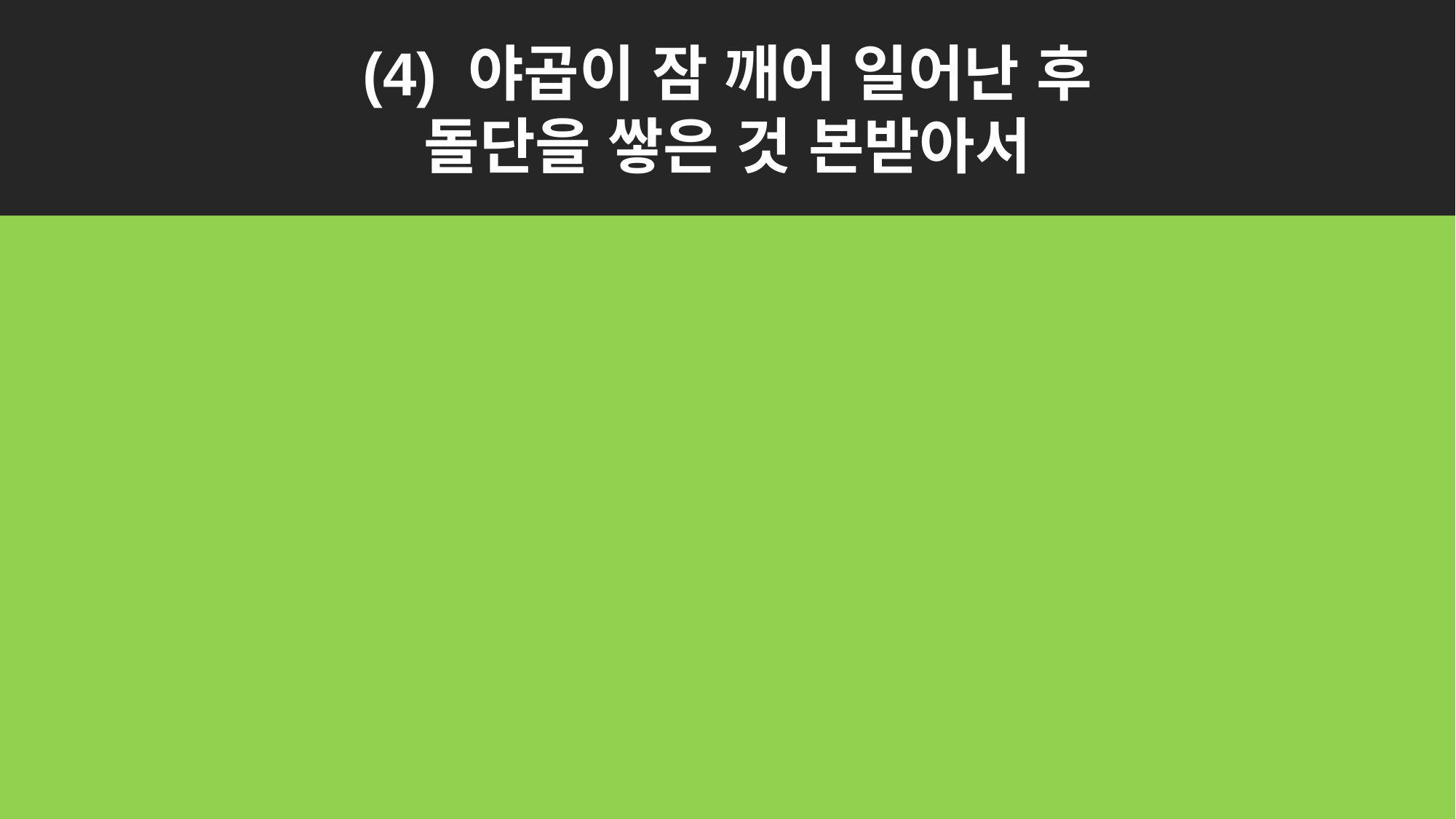

(4) 야곱이 잠 깨어 일어난 후
돌단을 쌓은 것 본받아서